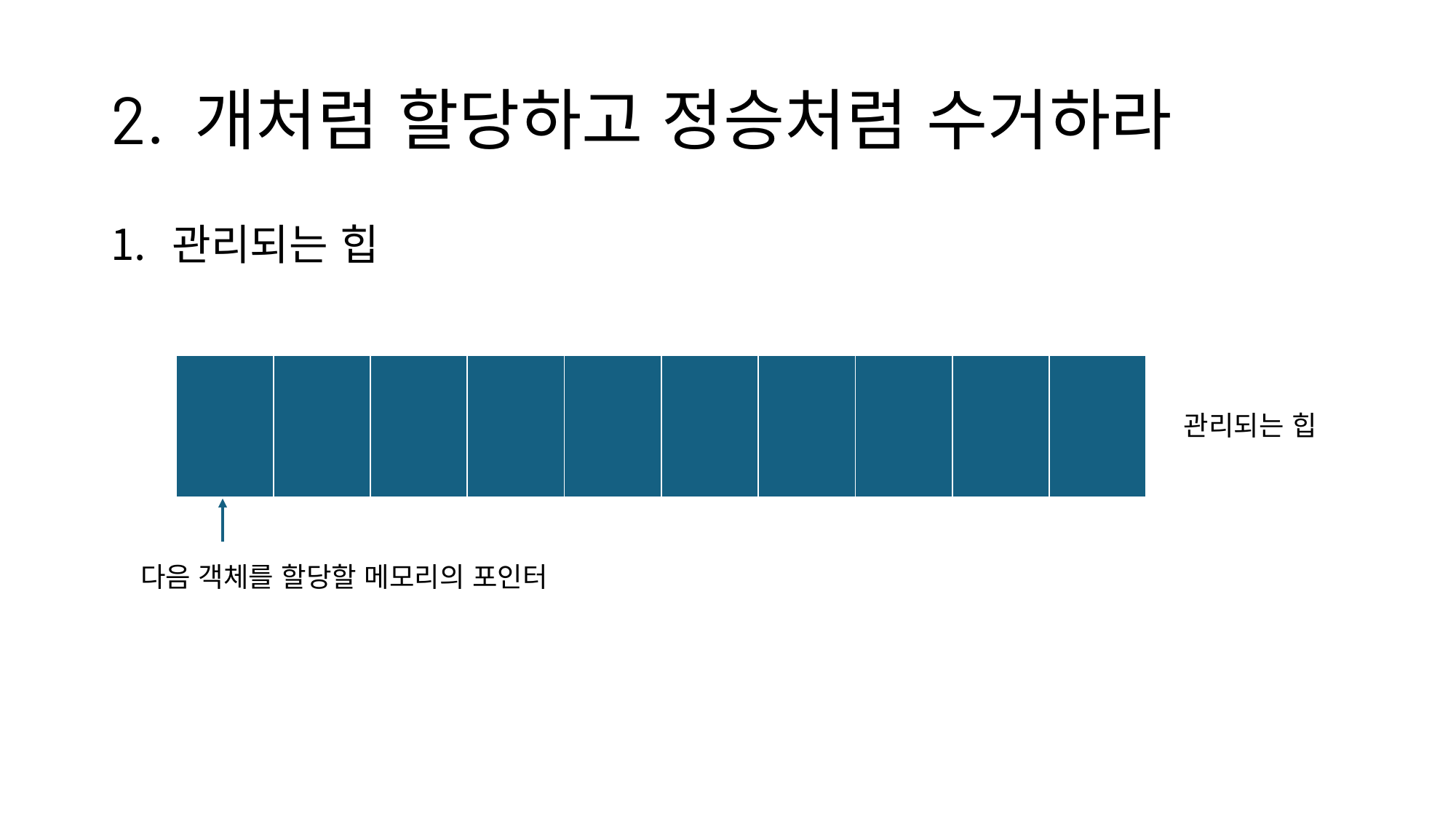

# 2. 개처럼 할당하고 정승처럼 수거하라
관리되는 힙

|  |  |  |  |  |  |  |  |  |  |
| --- | --- | --- | --- | --- | --- | --- | --- | --- | --- |
관리되는 힙
다음 객체를 할당할 메모리의 포인터